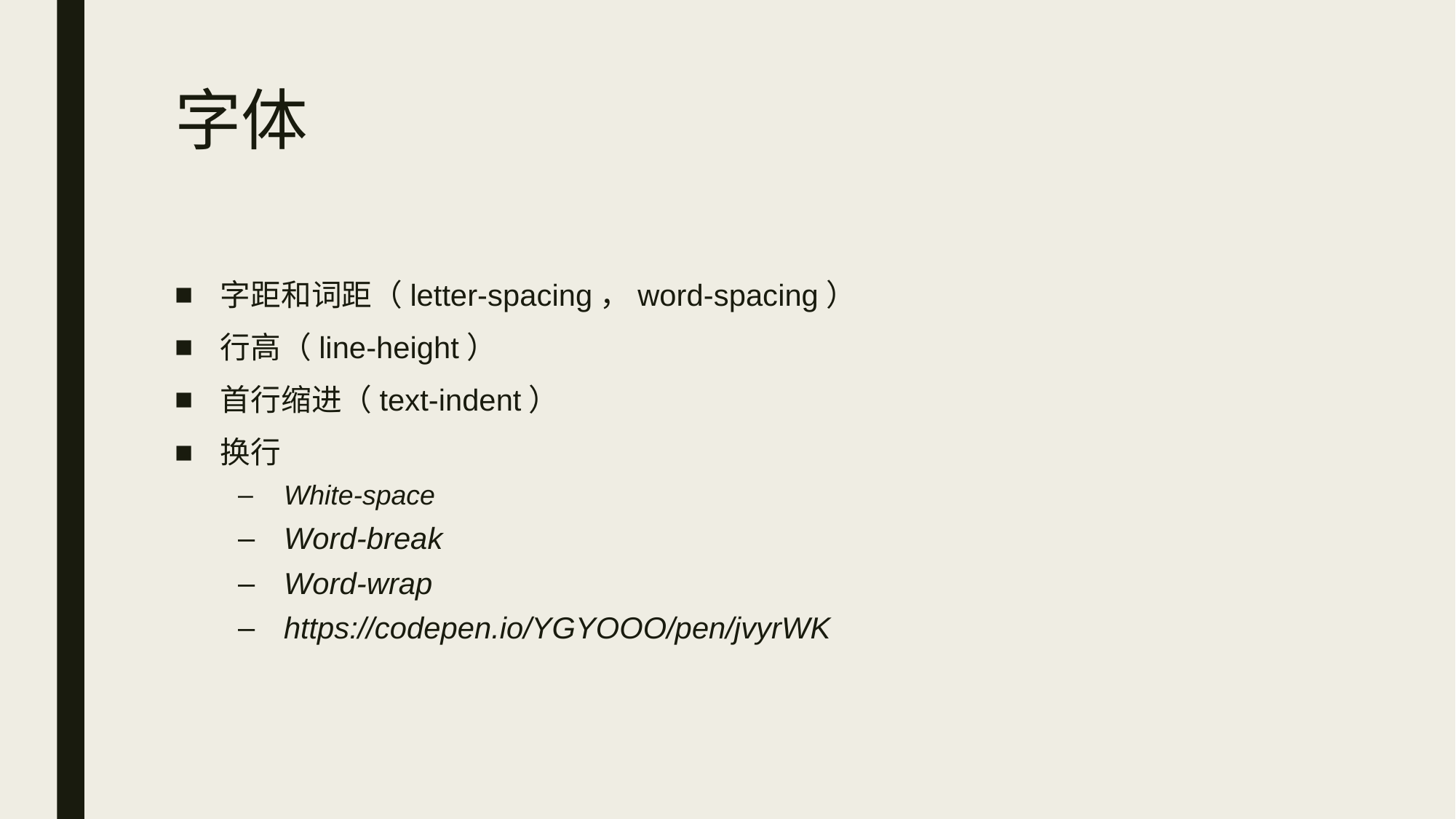

# 字体
字距和词距（letter-spacing，word-spacing）
行高（line-height）
首行缩进（text-indent）
换行
White-space
Word-break
Word-wrap
https://codepen.io/YGYOOO/pen/jvyrWK